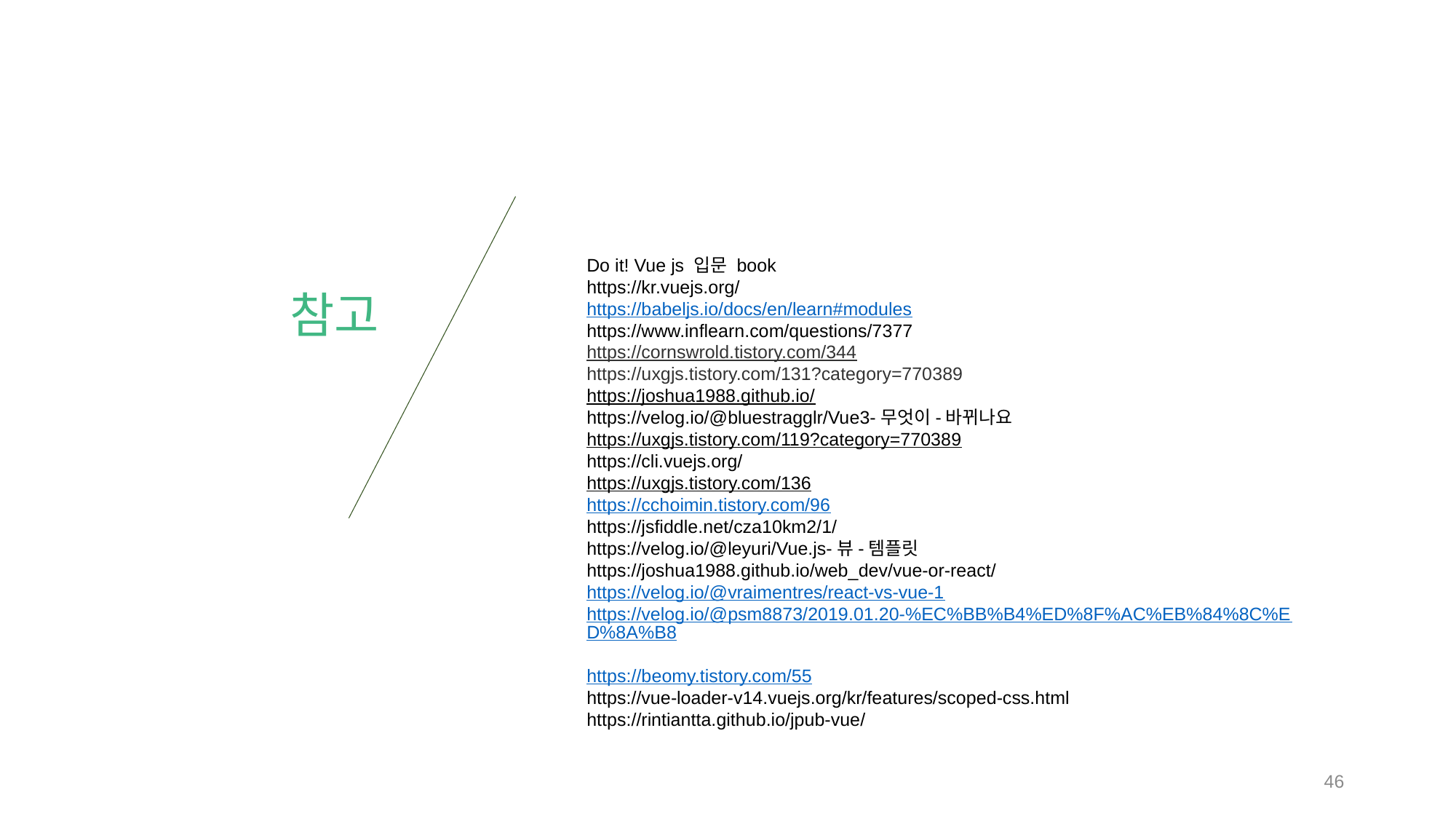

Do it! Vue js 입문 book
https://kr.vuejs.org/
https://babeljs.io/docs/en/learn#modules
https://www.inflearn.com/questions/7377
https://cornswrold.tistory.com/344
https://uxgjs.tistory.com/131?category=770389
https://joshua1988.github.io/
https://velog.io/@bluestragglr/Vue3-무엇이-바뀌나요https://uxgjs.tistory.com/119?category=770389
https://cli.vuejs.org/
https://uxgjs.tistory.com/136
https://cchoimin.tistory.com/96
https://jsfiddle.net/cza10km2/1/
https://velog.io/@leyuri/Vue.js-뷰-템플릿
https://joshua1988.github.io/web_dev/vue-or-react/
https://velog.io/@vraimentres/react-vs-vue-1
https://velog.io/@psm8873/2019.01.20-%EC%BB%B4%ED%8F%AC%EB%84%8C%ED%8A%B8
https://beomy.tistory.com/55
https://vue-loader-v14.vuejs.org/kr/features/scoped-css.html
https://rintiantta.github.io/jpub-vue/

참고
46